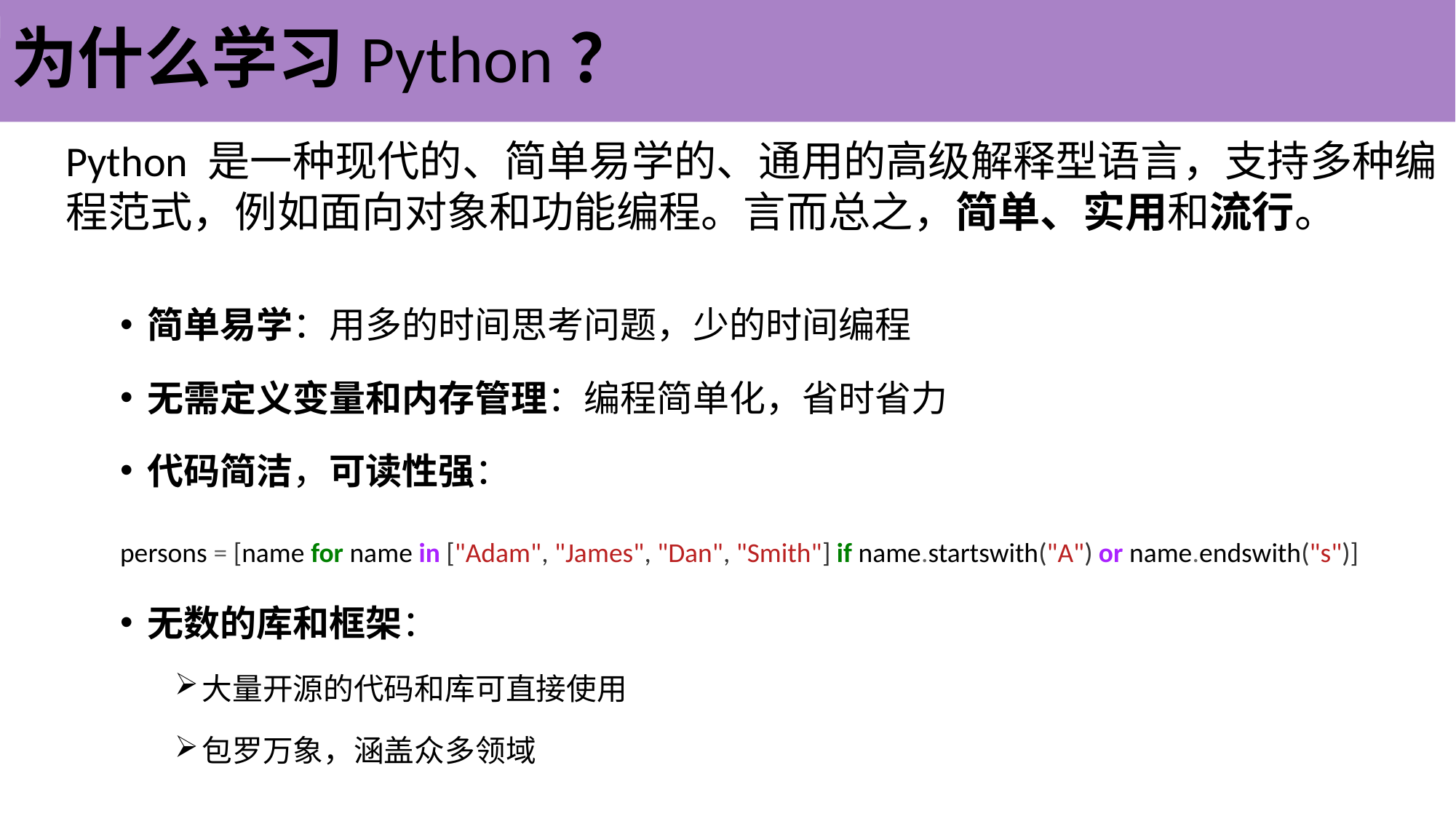

# 为什么学习Python？

Python 是一种现代的、简单易学的、通用的高级解释型语言，支持多种编程范式，例如面向对象和功能编程。言而总之，简单、实用和流行。

简单易学：用多的时间思考问题，少的时间编程
无需定义变量和内存管理：编程简单化，省时省力
代码简洁，可读性强：
persons = [name for name in ["Adam", "James", "Dan", "Smith"] if name.startswith("A") or name.endswith("s")]
无数的库和框架：
大量开源的代码和库可直接使用
包罗万象，涵盖众多领域